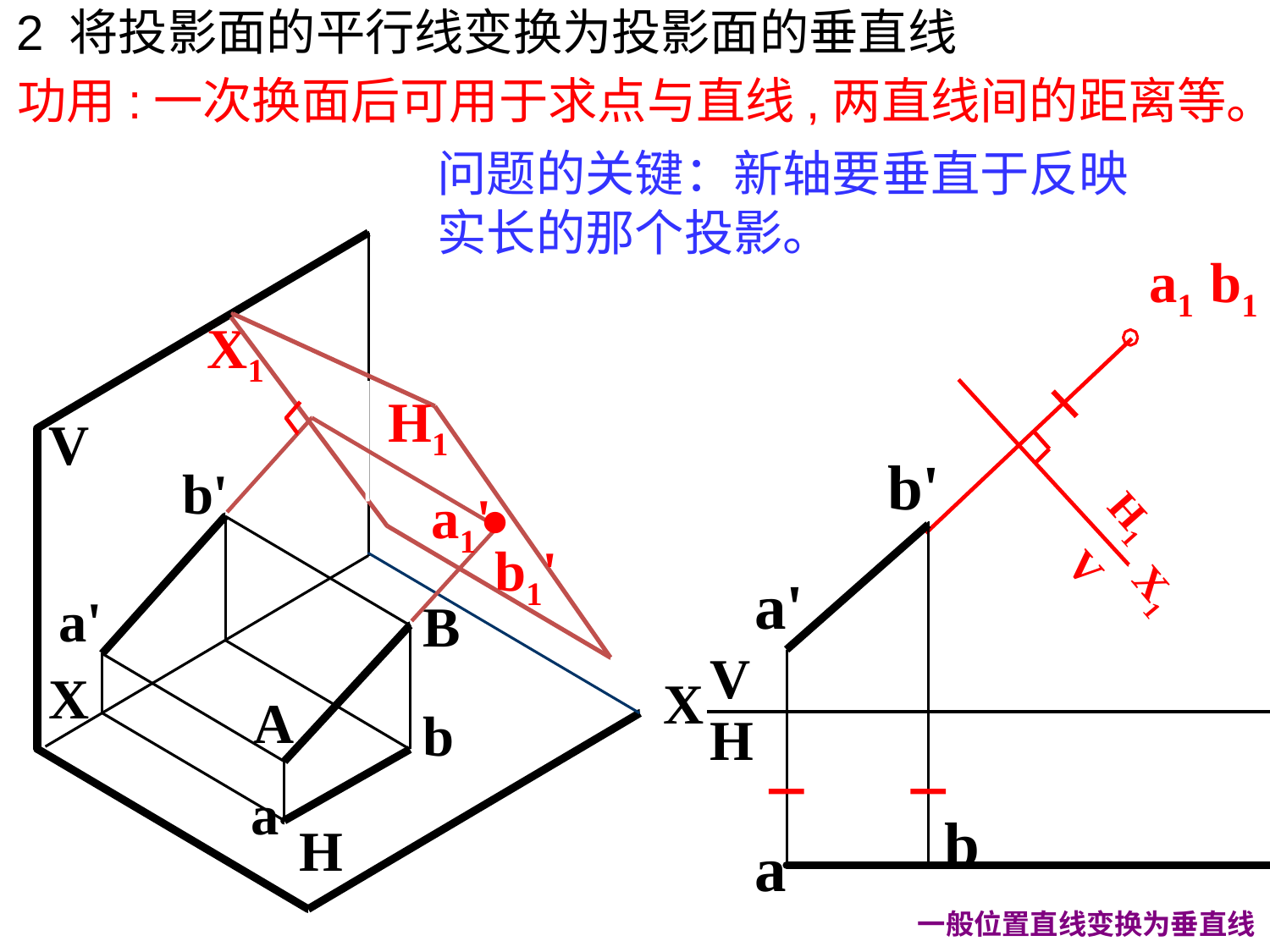

2 将投影面的平行线变换为投影面的垂直线
功用:一次换面后可用于求点与直线,两直线间的距离等。
问题的关键：新轴要垂直于反映实长的那个投影。

V
b'
a'
B
X
A
b
a
H

a1  b1

X1

H1

a1'
•

b1'
b'

a'
V

X
H

b
a

H1
V
X1
一般位置直线变换为垂直线